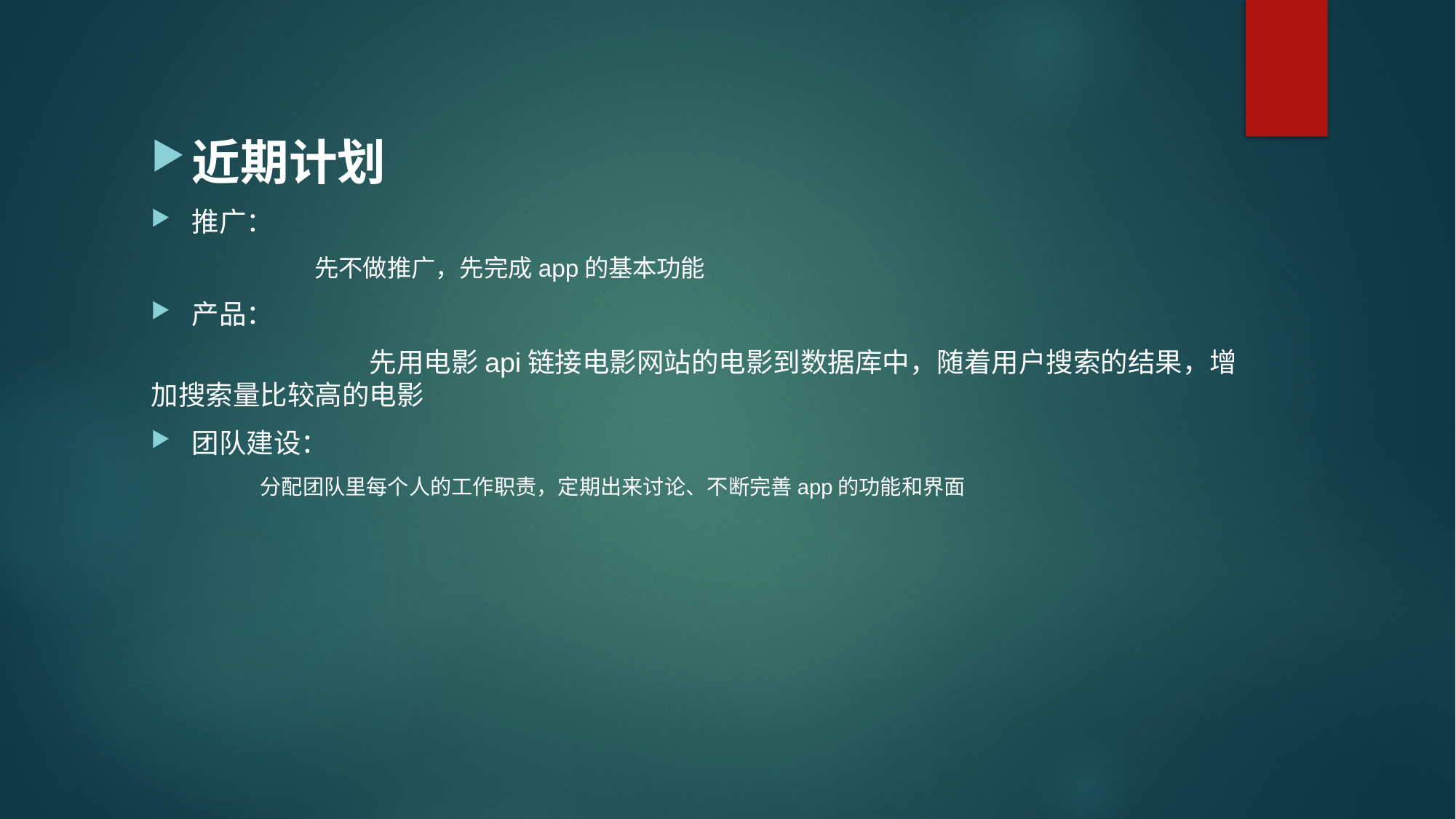

近期计划
推广：
	先不做推广，先完成app的基本功能
产品：
		先用电影api链接电影网站的电影到数据库中，随着用户搜索的结果，增加搜索量比较高的电影
团队建设：
分配团队里每个人的工作职责，定期出来讨论、不断完善app的功能和界面